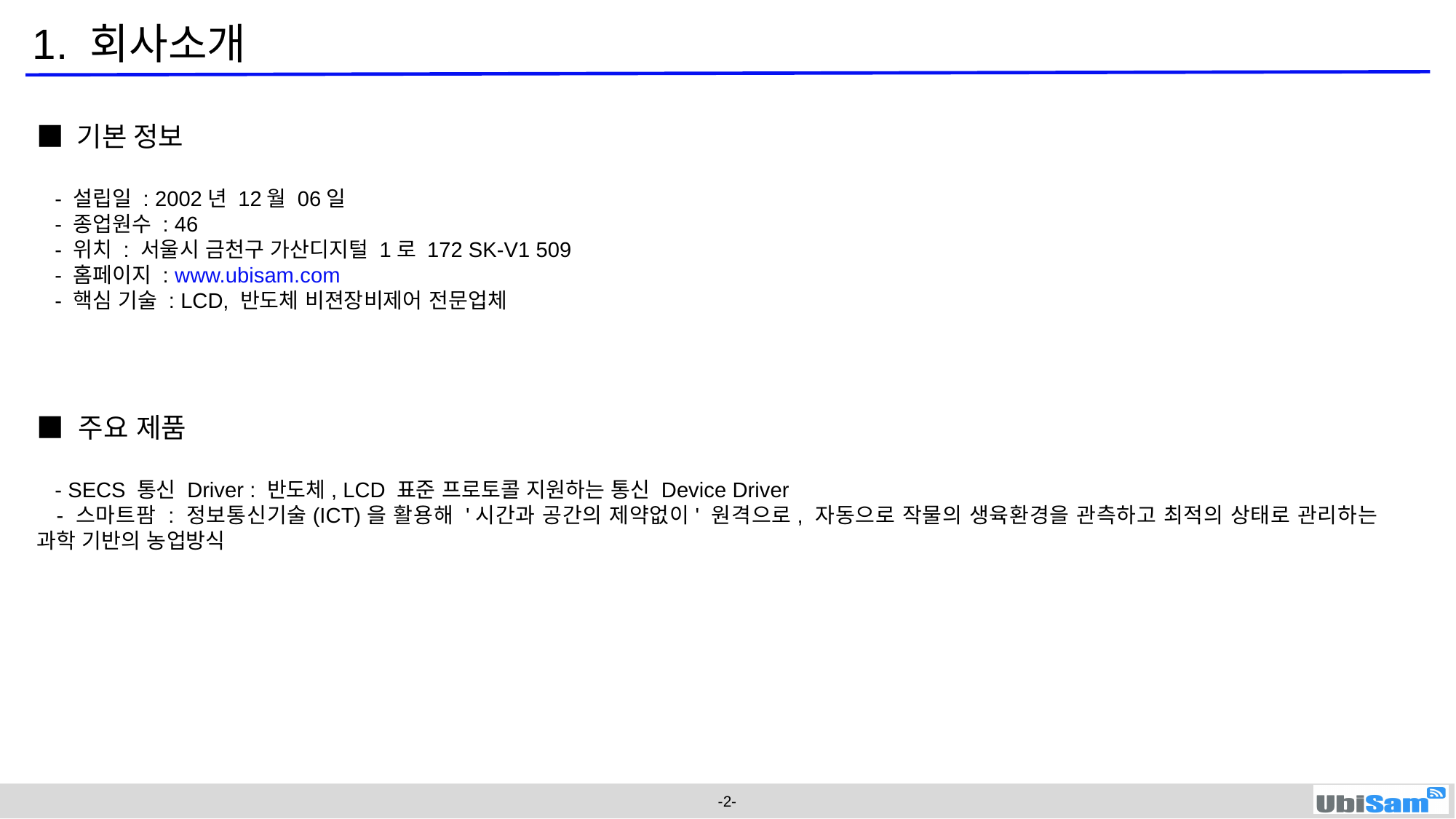

1. 회사소개
■ 기본 정보

   - 설립일 : 2002년 12월 06일
   - 종업원수 : 46
   - 위치 : 서울시 금천구 가산디지털 1로 172 SK-V1 509
   - 홈페이지 : www.ubisam.com
   - 핵심 기술 : LCD, 반도체 비젼장비제어 전문업체

■ 주요 제품

   - SECS 통신 Driver : 반도체, LCD 표준 프로토콜 지원하는 통신 Device Driver
   - 스마트팜 : 정보통신기술(ICT)을 활용해 '시간과 공간의 제약없이' 원격으로, 자동으로 작물의 생육환경을 관측하고 최적의 상태로 관리하는 과학 기반의 농업방식